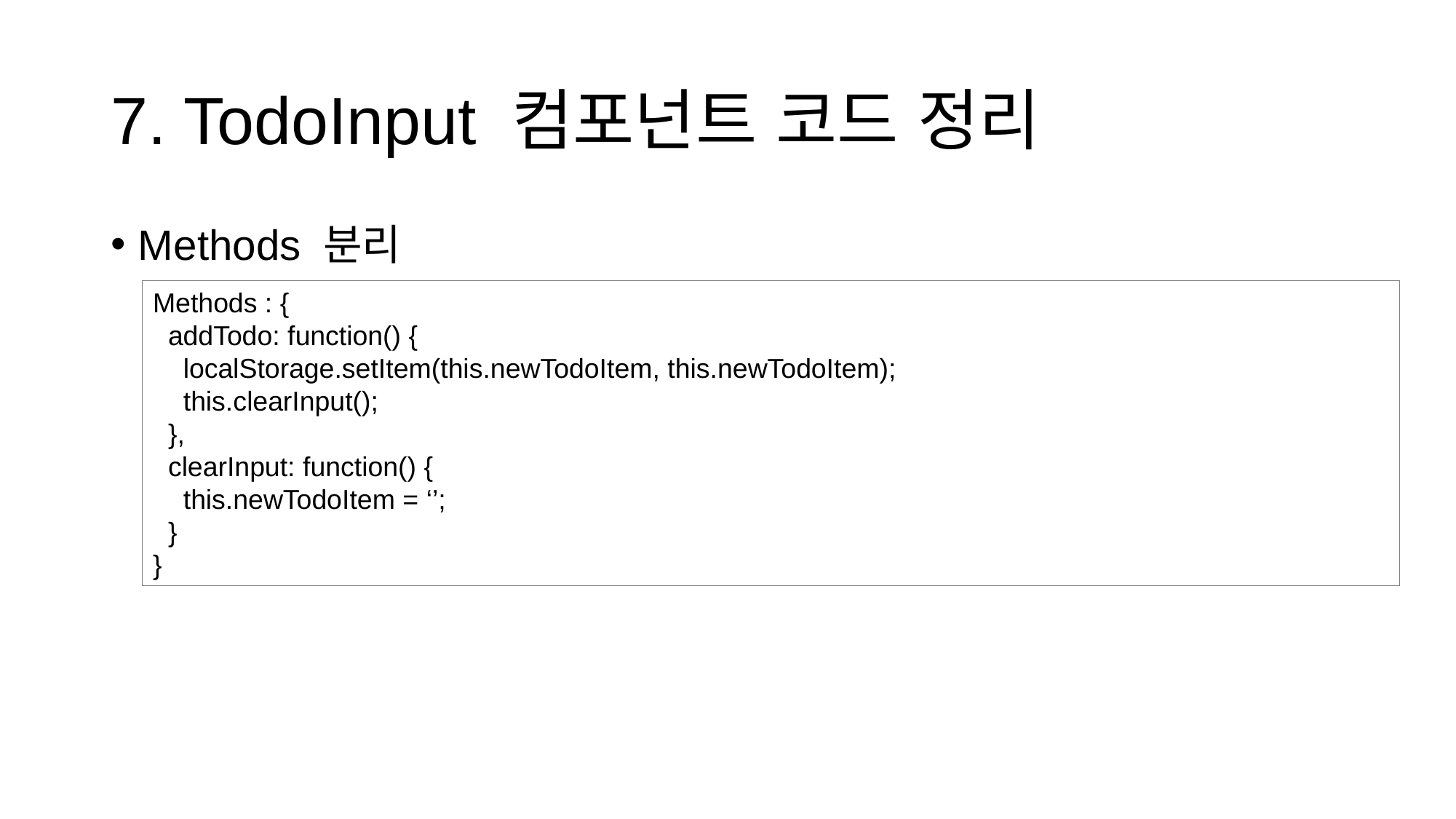

# 7. TodoInput 컴포넌트 코드 정리
Methods 분리
Methods : {
  addTodo: function() {
    localStorage.setItem(this.newTodoItem, this.newTodoItem);
    this.clearInput();
  },
  clearInput: function() {
    this.newTodoItem = ‘’;
  }
}